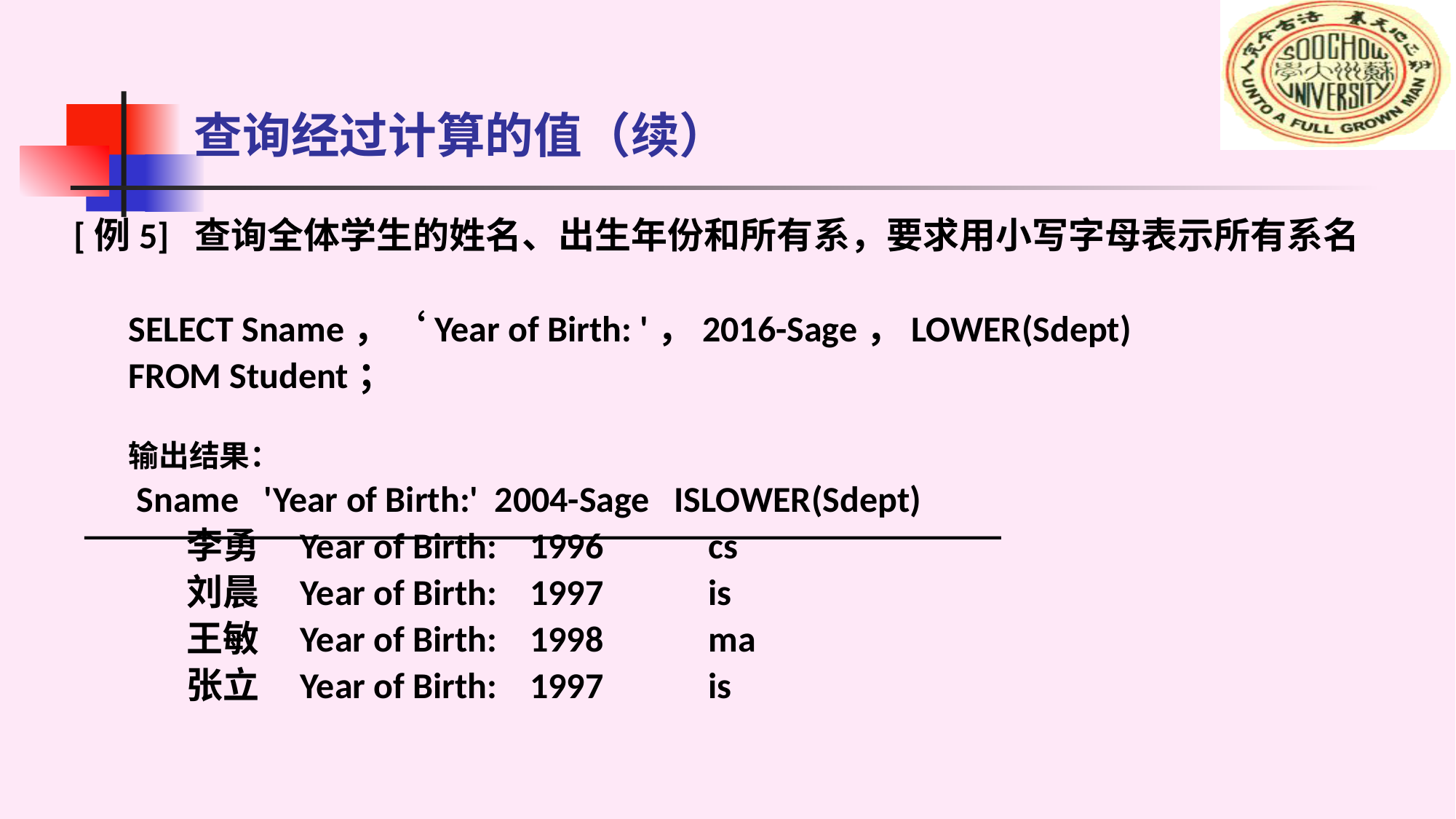

# 查询经过计算的值（续）
[例5]  查询全体学生的姓名、出生年份和所有系，要求用小写字母表示所有系名

SELECT Sname，‘Year of Birth: '，2016-Sage，LOWER(Sdept)
FROM Student；

输出结果：
 Sname   'Year of Birth:'  2004-Sage   ISLOWER(Sdept)
      李勇    Year of Birth:    1996       	cs
      刘晨    Year of Birth:    1997       	is
      王敏    Year of Birth:    1998       	ma
      张立    Year of Birth:    1997      	is